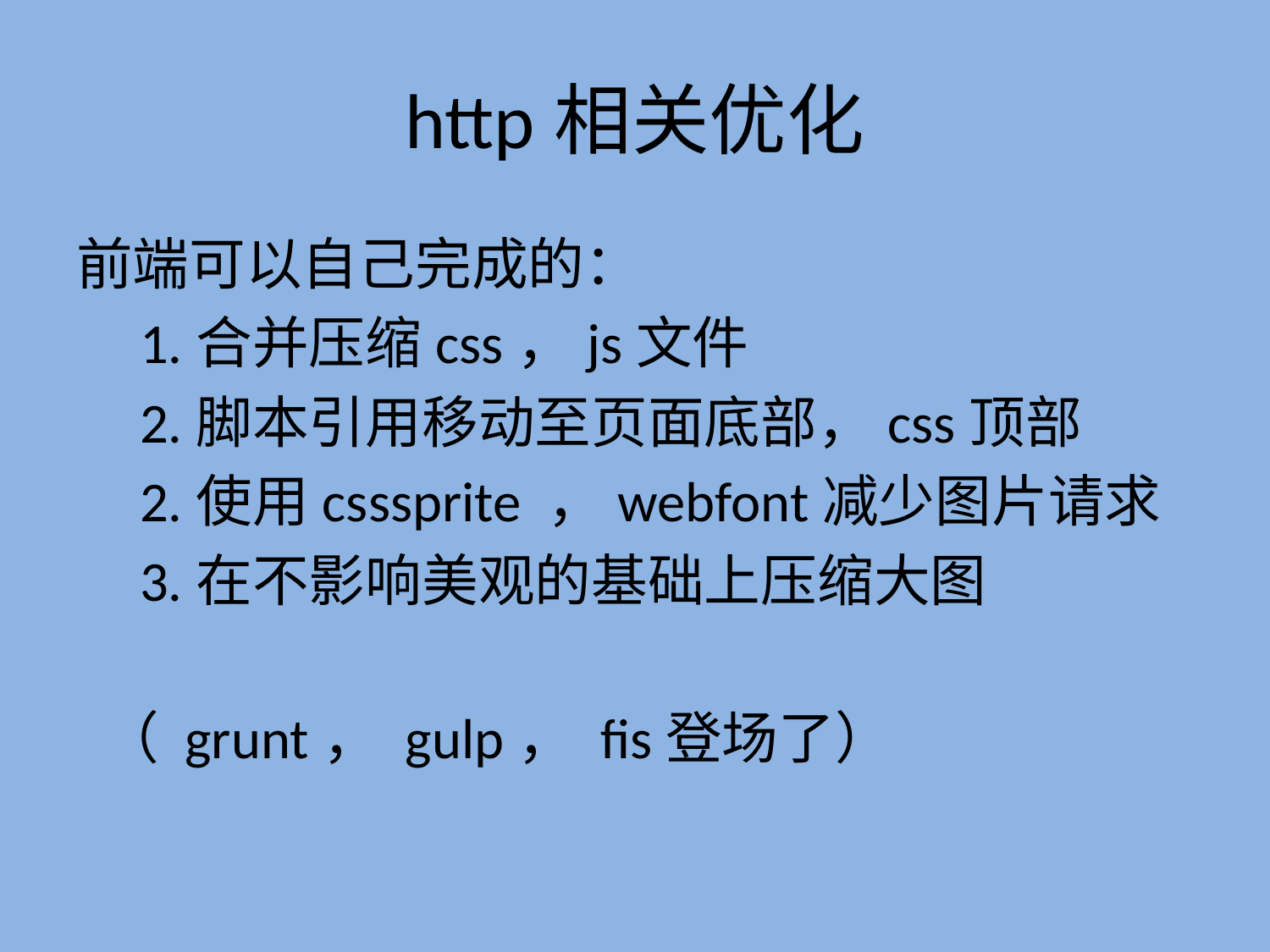

# http相关优化
前端可以自己完成的：
     1.合并压缩css，js文件
     2.脚本引用移动至页面底部，css顶部
     2.使用csssprite ，webfont减少图片请求
     3.在不影响美观的基础上压缩大图

 （ grunt， gulp， fis登场了）